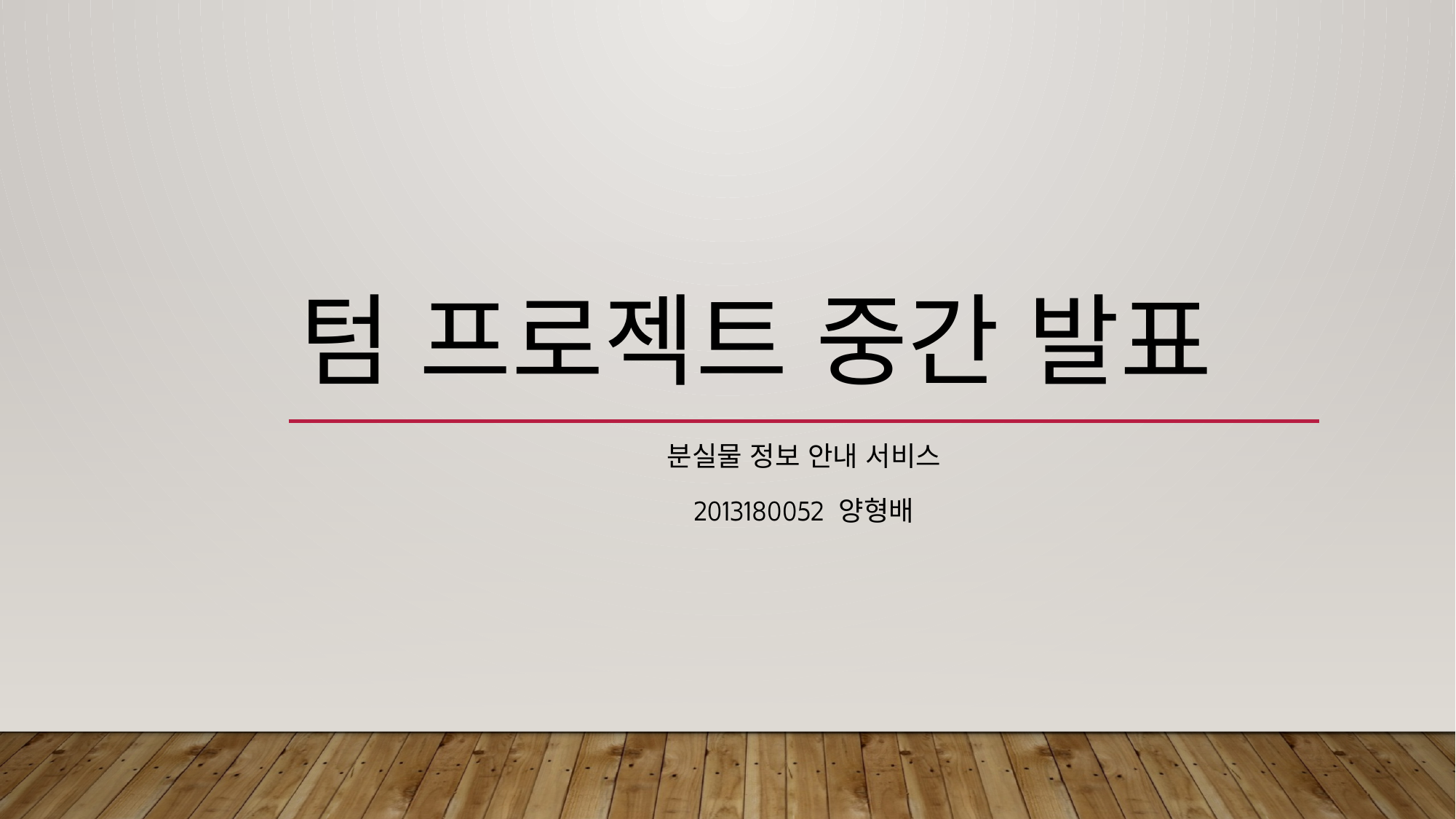

# 텀 프로젝트 중간 발표
분실물 정보 안내 서비스
2013180052 양형배